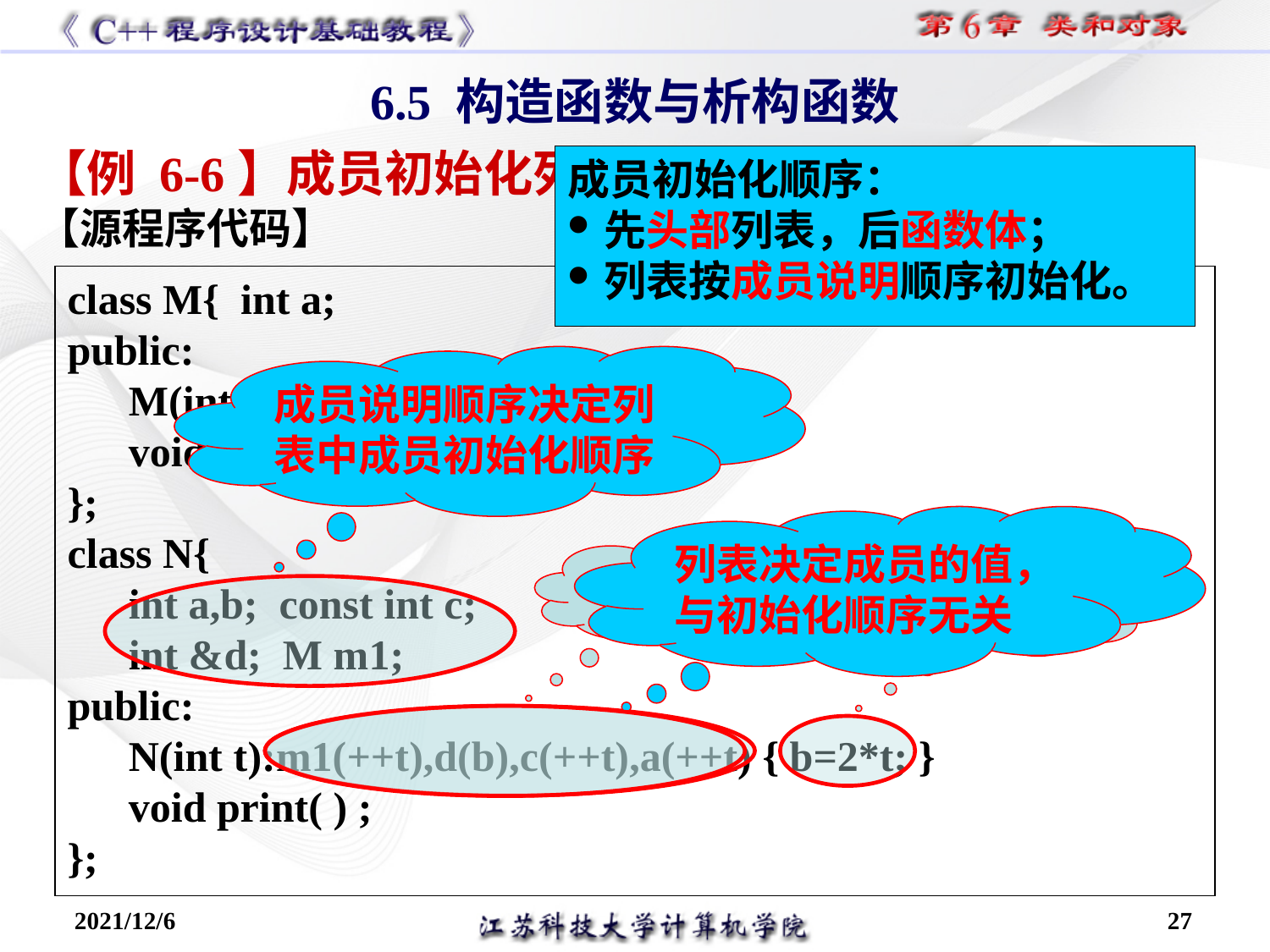

6.5 构造函数与析构函数
【例 6-6】成员初始化列表的使用示例。
【源程序代码】
成员初始化顺序：
先头部列表，后函数体；
列表按成员说明顺序初始化。
class M{  int a;
public:
M(int t){ a=t; }
void show() { cout<<a<<endl; }
};
class N{
int a,b;  const int c;
int &d;  M m1;
public:
N(int t):m1(++t),d(b),c(++t),a(++t) { b=2*t; }
void print( ) ;
};
成员说明顺序决定列表中成员初始化顺序

列表决定成员的值，与初始化顺序无关

第1步

第2步